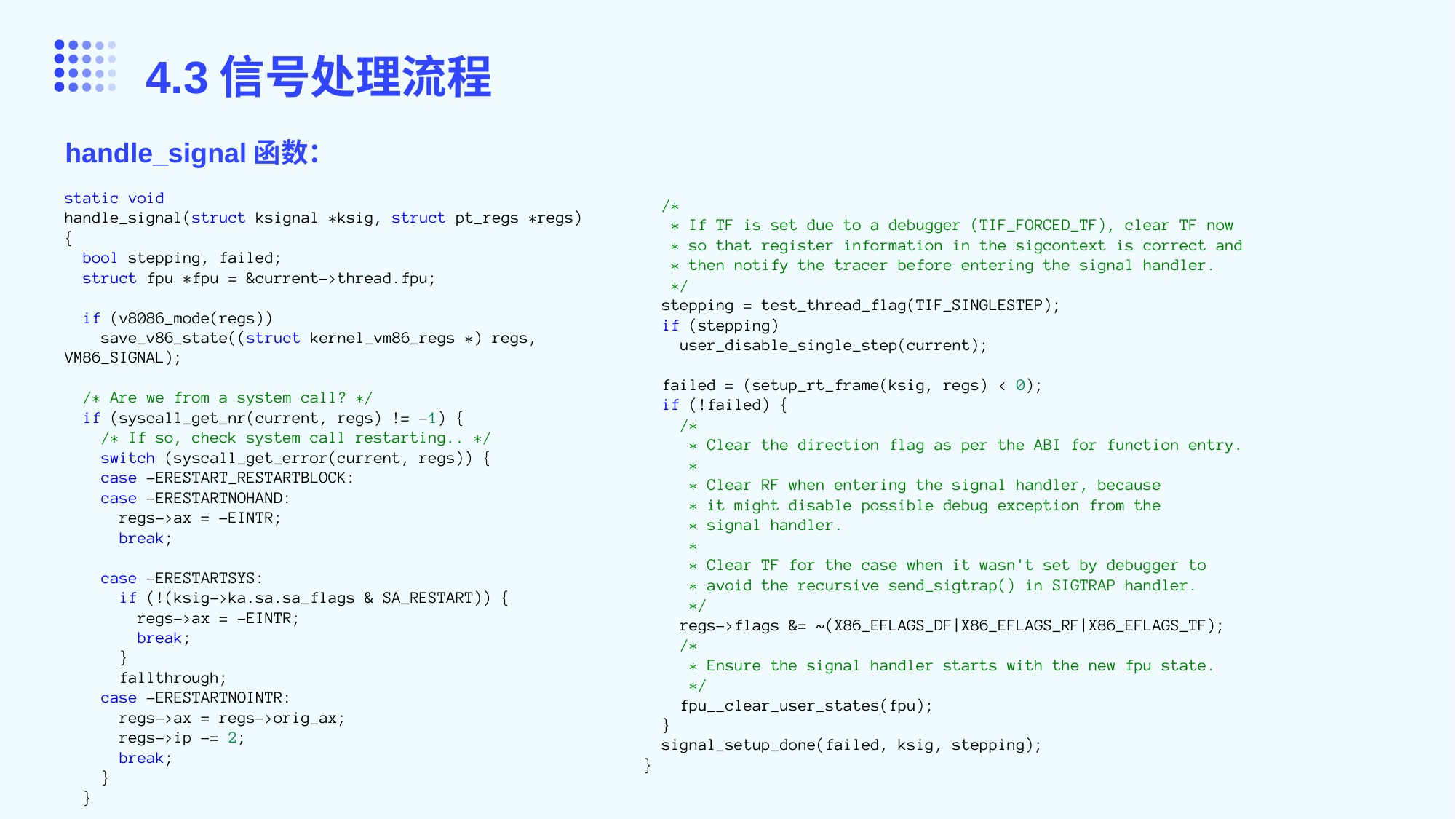

4.3信号处理流程

handle_signal函数：

  /*
   * If TF is set due to a debugger (TIF_FORCED_TF), clear TF now
   * so that register information in the sigcontext is correct and
   * then notify the tracer before entering the signal handler.
   */
  stepping = test_thread_flag(TIF_SINGLESTEP);
  if (stepping)
    user_disable_single_step(current);
  failed = (setup_rt_frame(ksig, regs) < 0);
  if (!failed) {
    /*
     * Clear the direction flag as per the ABI for function entry.
     *
     * Clear RF when entering the signal handler, because
     * it might disable possible debug exception from the
     * signal handler.
     *
     * Clear TF for the case when it wasn't set by debugger to
     * avoid the recursive send_sigtrap() in SIGTRAP handler.
     */
    regs->flags &= ~(X86_EFLAGS_DF|X86_EFLAGS_RF|X86_EFLAGS_TF);
    /*
     * Ensure the signal handler starts with the new fpu state.
     */
    fpu__clear_user_states(fpu);
  }
  signal_setup_done(failed, ksig, stepping);
}
static void
handle_signal(struct ksignal *ksig, struct pt_regs *regs)
{
  bool stepping, failed;
  struct fpu *fpu = &current->thread.fpu;
  if (v8086_mode(regs))
    save_v86_state((struct kernel_vm86_regs *) regs, VM86_SIGNAL);
  /* Are we from a system call? */
  if (syscall_get_nr(current, regs) != -1) {
    /* If so, check system call restarting.. */
    switch (syscall_get_error(current, regs)) {
    case -ERESTART_RESTARTBLOCK:
    case -ERESTARTNOHAND:
      regs->ax = -EINTR;
      break;
    case -ERESTARTSYS:
      if (!(ksig->ka.sa.sa_flags & SA_RESTART)) {
        regs->ax = -EINTR;
        break;
      }
      fallthrough;
    case -ERESTARTNOINTR:
      regs->ax = regs->orig_ax;
      regs->ip -= 2;
      break;
    }
  }